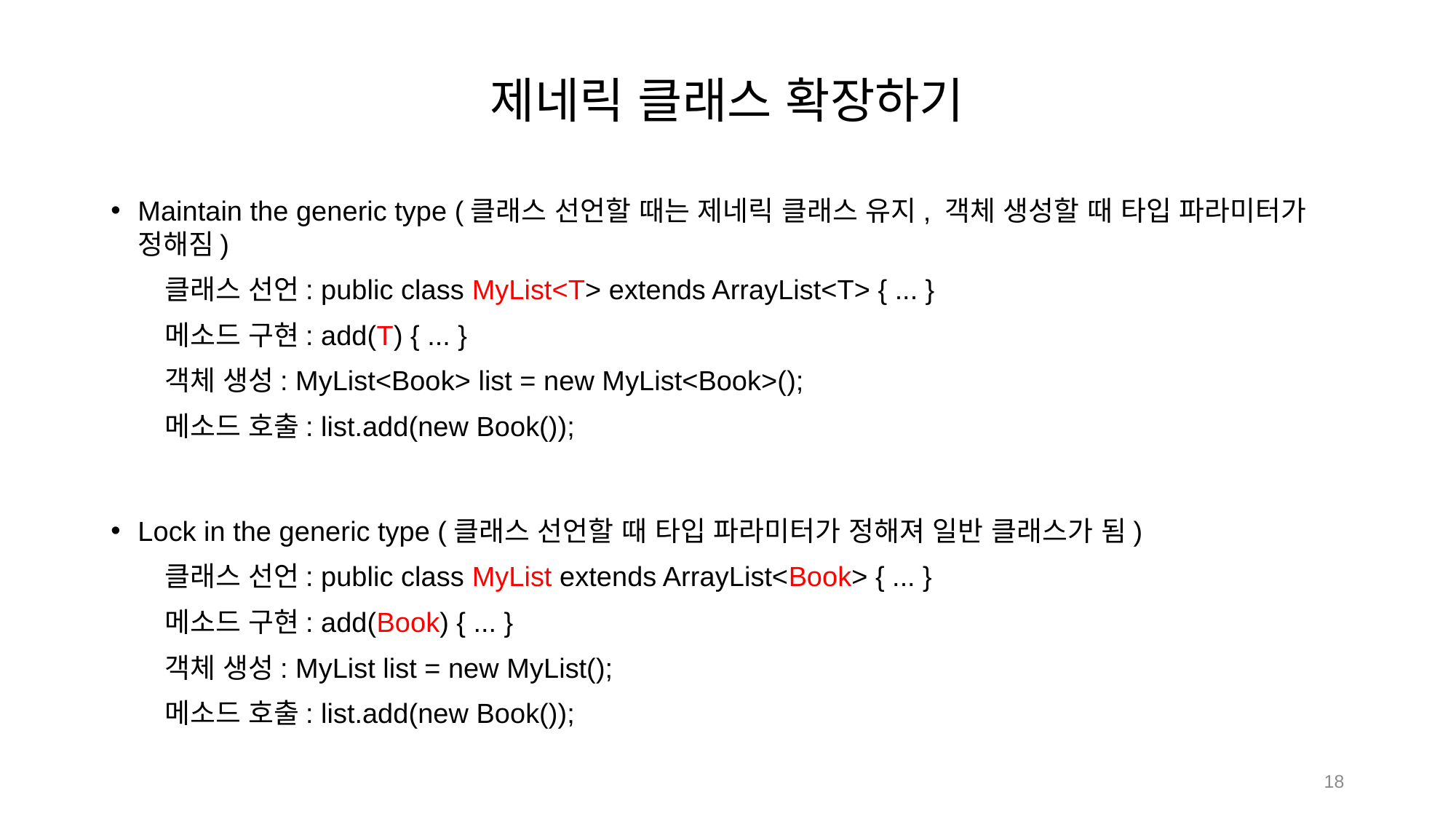

# 제네릭 클래스 확장하기
Maintain the generic type (클래스 선언할 때는 제네릭 클래스 유지, 객체 생성할 때 타입 파라미터가 정해짐)
클래스 선언: public class MyList<T> extends ArrayList<T> { ... }
메소드 구현: add(T) { ... }
객체 생성: MyList<Book> list = new MyList<Book>();
메소드 호출: list.add(new Book());

Lock in the generic type (클래스 선언할 때 타입 파라미터가 정해져 일반 클래스가 됨)
클래스 선언: public class MyList extends ArrayList<Book> { ... }
메소드 구현: add(Book) { ... }
객체 생성: MyList list = new MyList();
메소드 호출: list.add(new Book());

18